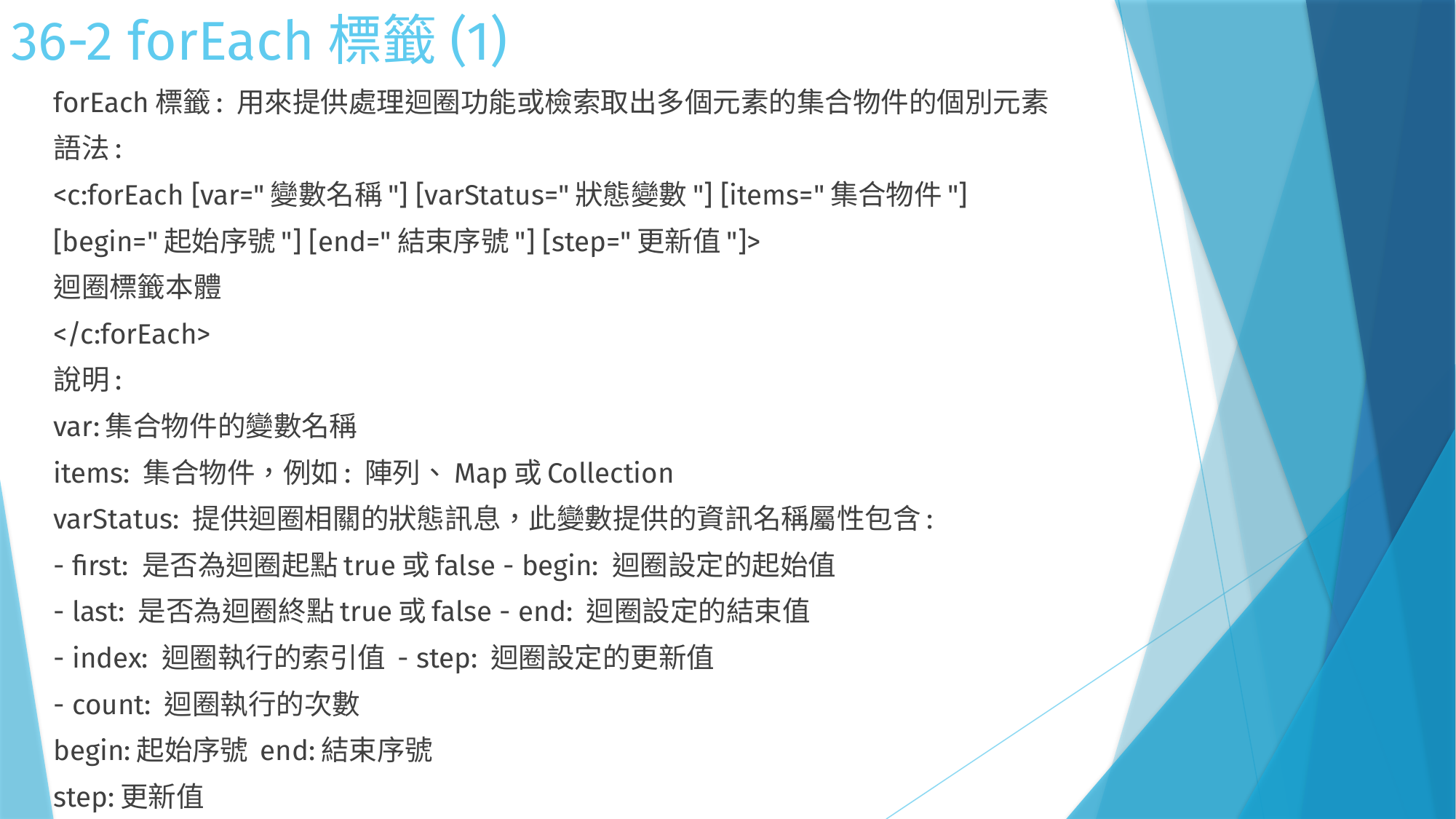

# 36-2 forEach標籤(1)
forEach標籤: 用來提供處理迴圈功能或檢索取出多個元素的集合物件的個別元素
語法:
<c:forEach [var="變數名稱"] [varStatus="狀態變數"] [items="集合物件"]
[begin="起始序號"] [end="結束序號"] [step="更新值"]>
迴圈標籤本體
</c:forEach>
說明:
var:集合物件的變數名稱
items: 集合物件，例如: 陣列、Map或Collection
varStatus: 提供迴圈相關的狀態訊息，此變數提供的資訊名稱屬性包含:
- first: 是否為迴圈起點true或false - begin: 迴圈設定的起始值
- last: 是否為迴圈終點true或false - end: 迴圈設定的結束值
- index: 迴圈執行的索引值 - step: 迴圈設定的更新值
- count: 迴圈執行的次數
begin:起始序號 end:結束序號
step:更新值